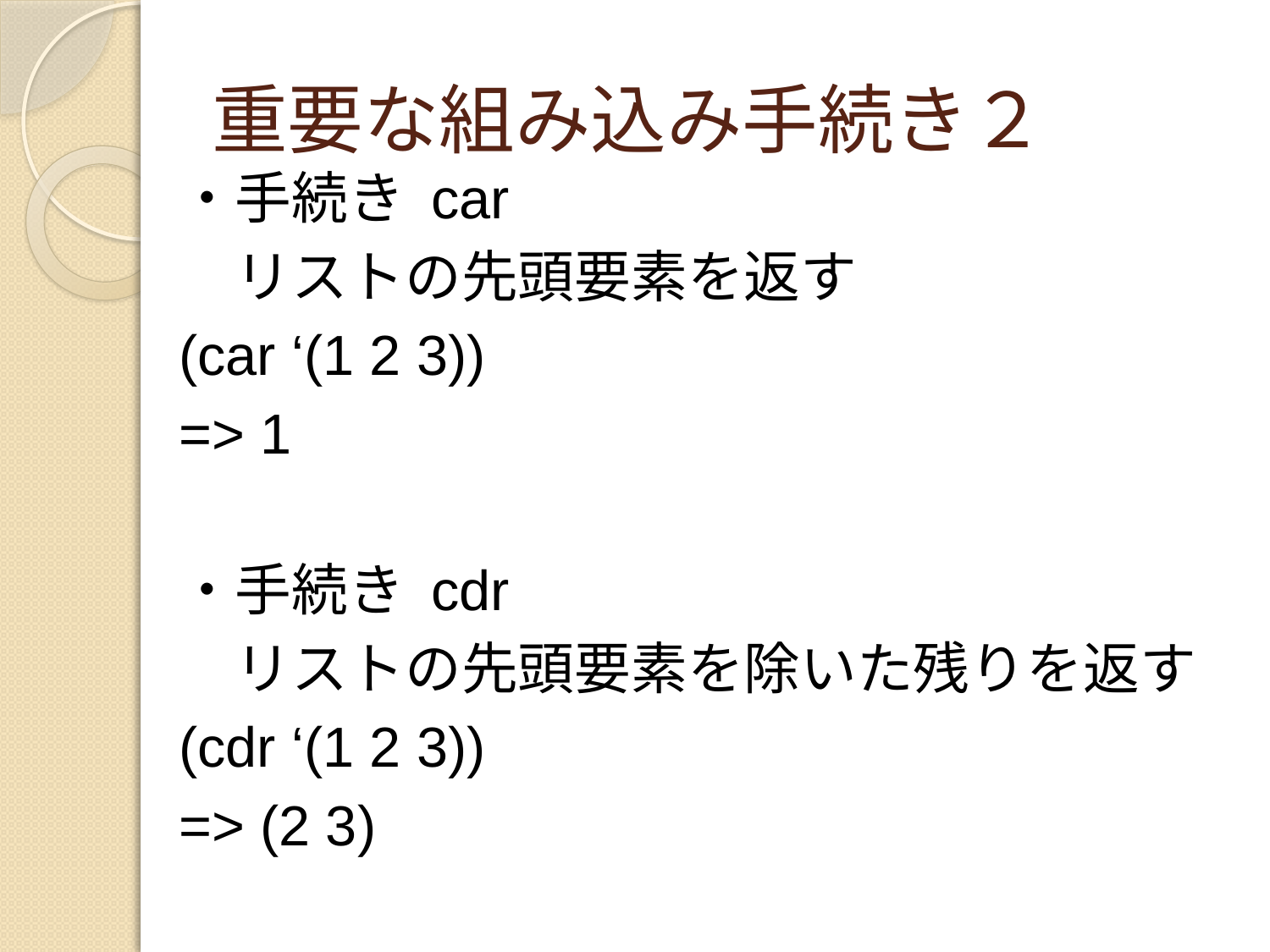

# 重要な組み込み手続き２
・手続き car
　リストの先頭要素を返す
(car ‘(1 2 3))
=> 1

・手続き cdr
　リストの先頭要素を除いた残りを返す
(cdr ‘(1 2 3))
=> (2 3)